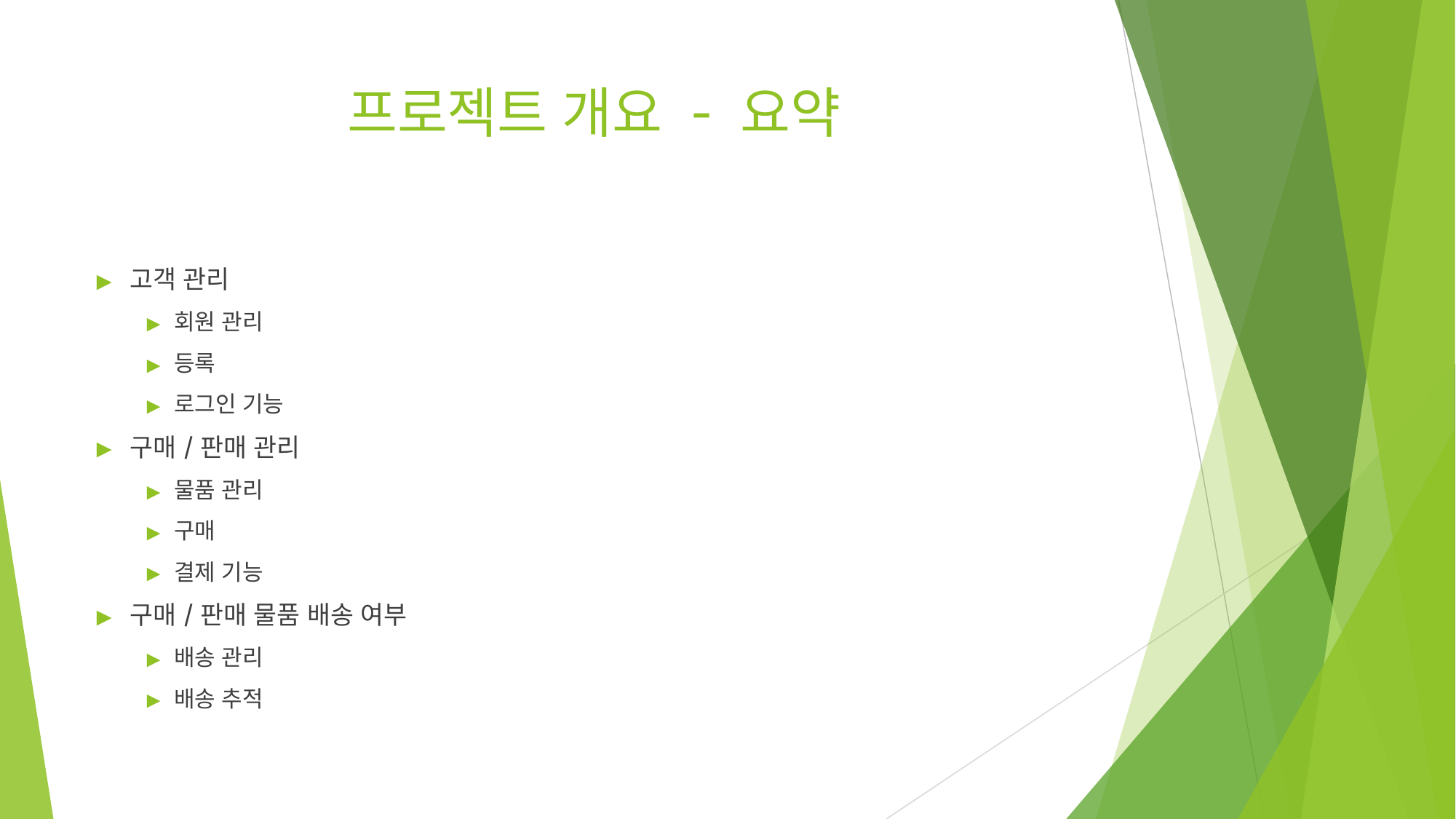

# 프로젝트 개요 - 요약
고객 관리
회원 관리
등록
로그인 기능
구매/판매 관리
물품 관리
구매
결제 기능
구매/판매 물품 배송 여부
배송 관리
배송 추적